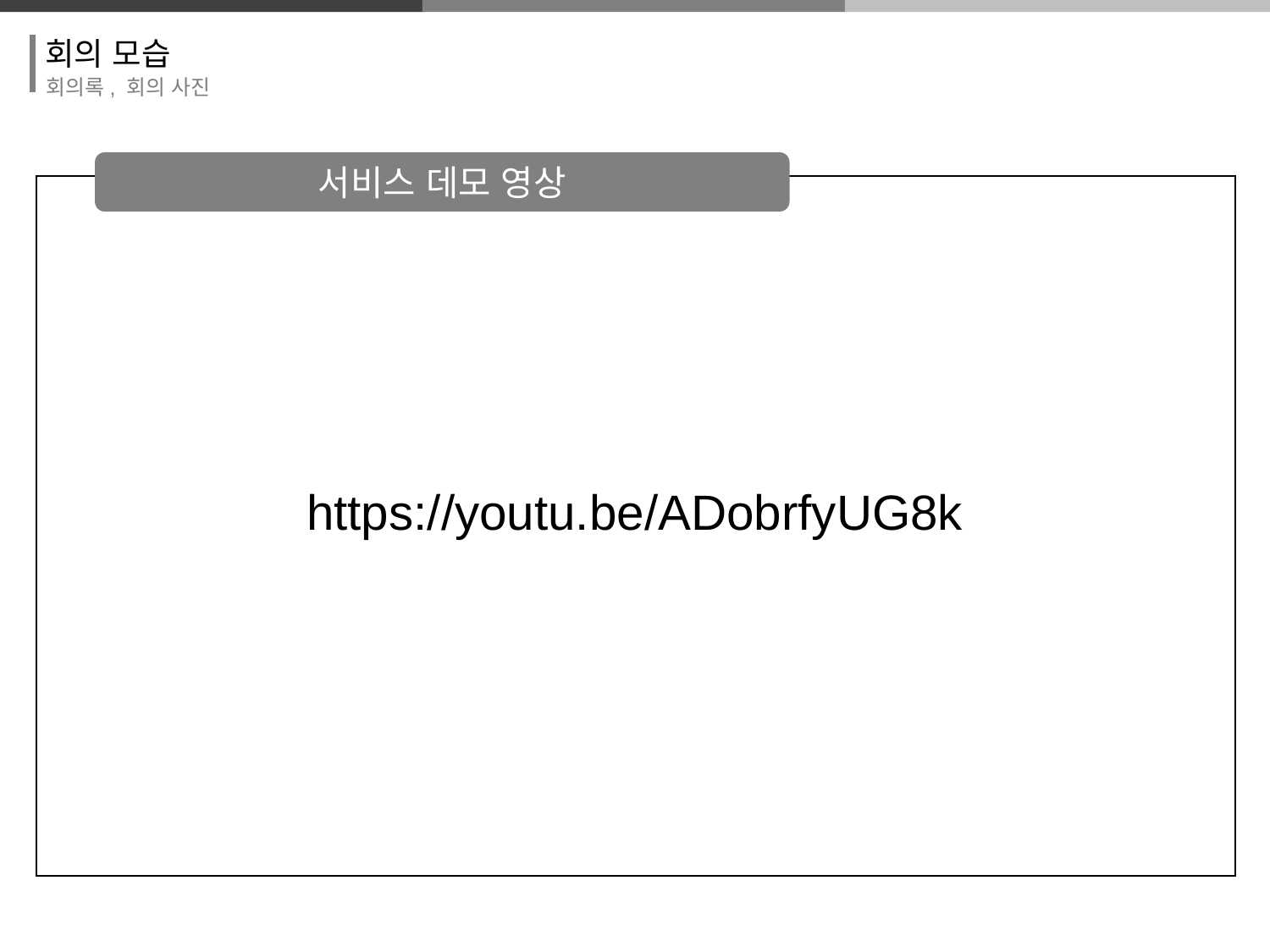

회의 모습

회의록, 회의 사진

서비스 데모 영상

https://youtu.be/ADobrfyUG8k